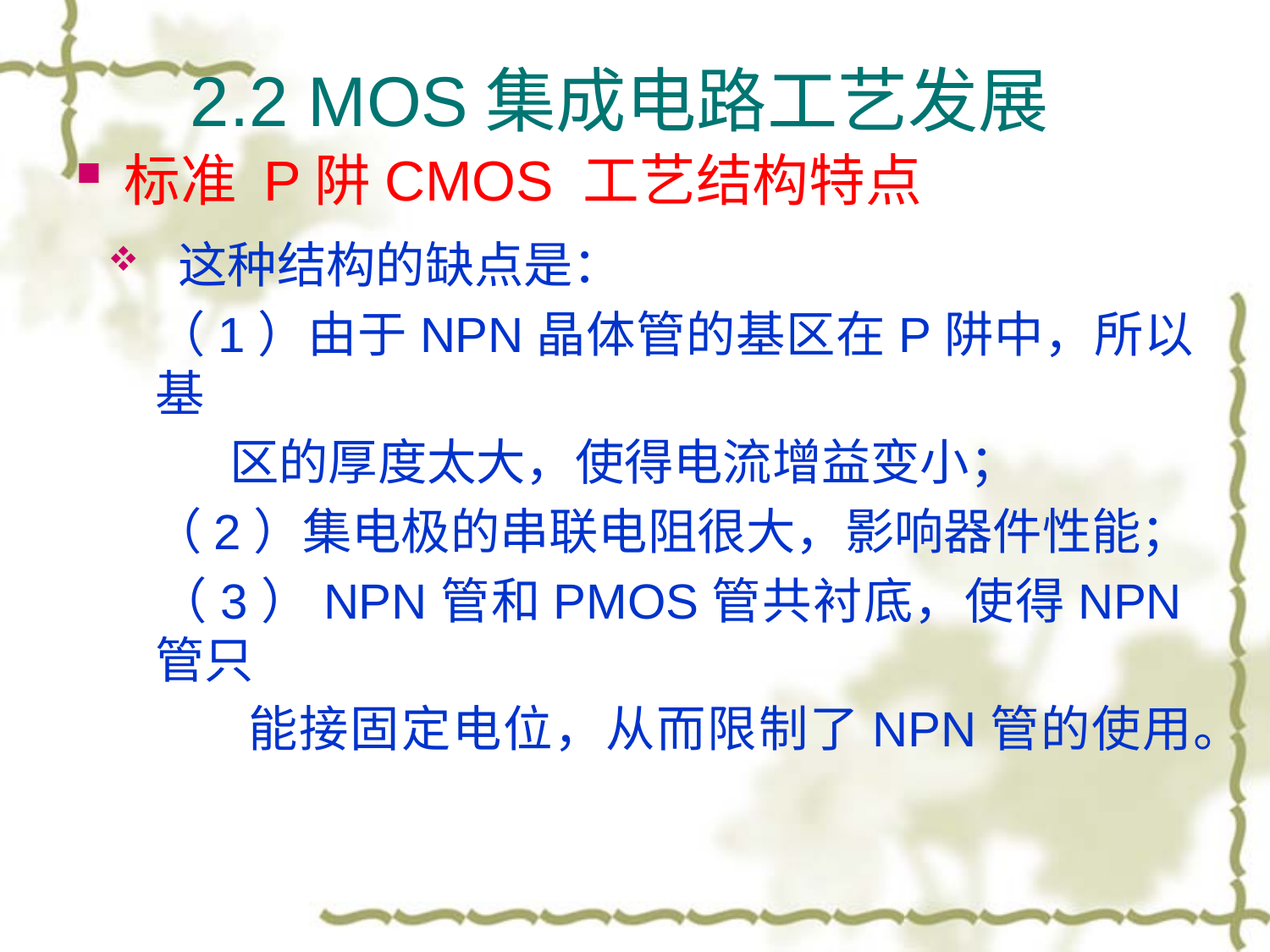

2.2 MOS集成电路工艺发展
#
标准 P阱CMOS 工艺结构特点
 这种结构的缺点是：
   （1）由于NPN晶体管的基区在P阱中，所以基
          区的厚度太大，使得电流增益变小；
   （2）集电极的串联电阻很大，影响器件性能；
   （3）NPN管和PMOS管共衬底，使得NPN管只
          能接固定电位，从而限制了NPN管的使用。

50